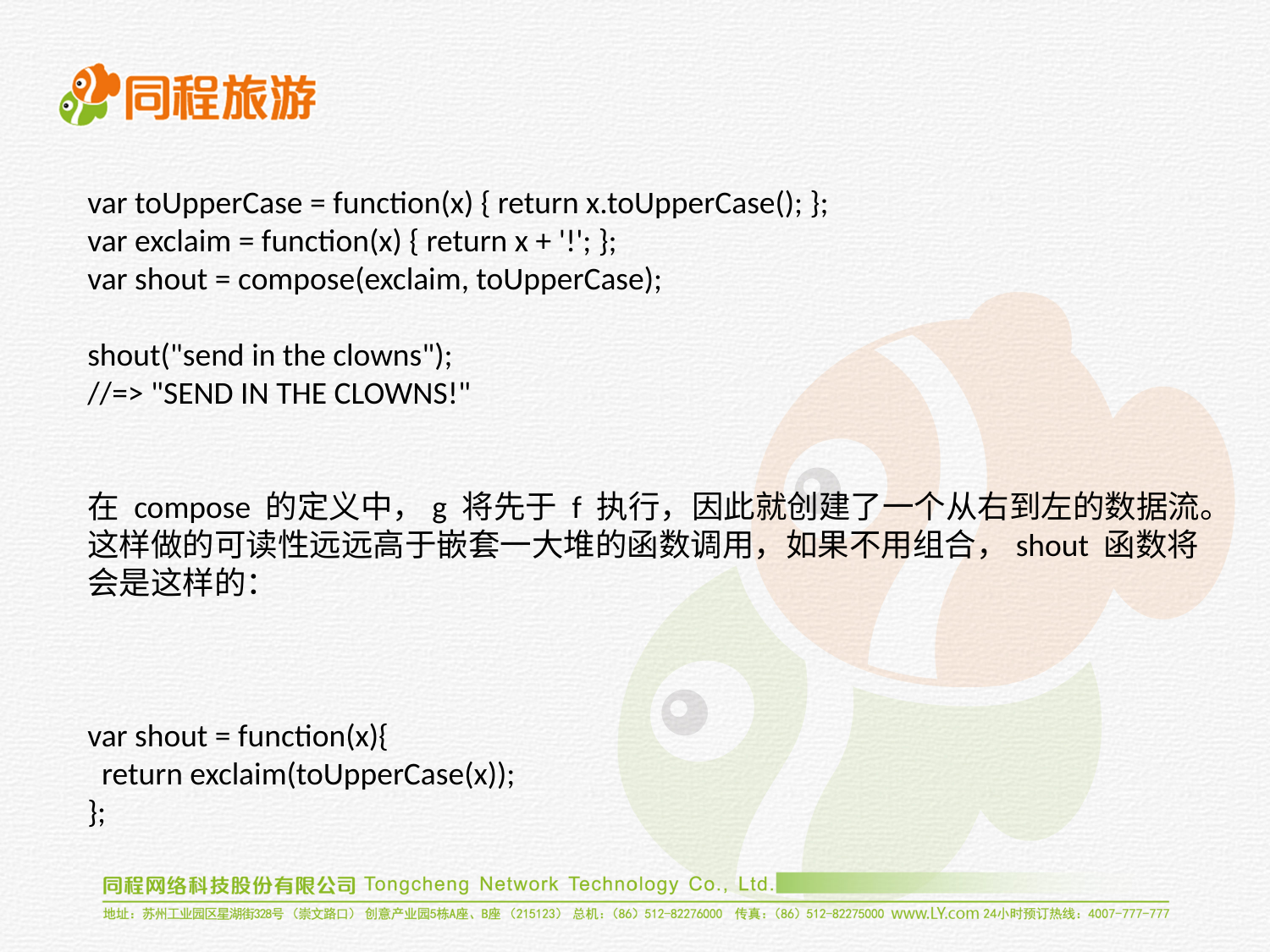

var toUpperCase = function(x) { return x.toUpperCase(); };
var exclaim = function(x) { return x + '!'; };
var shout = compose(exclaim, toUpperCase);

shout("send in the clowns");
//=> "SEND IN THE CLOWNS!"

在 compose 的定义中，g 将先于 f 执行，因此就创建了一个从右到左的数据流。这样做的可读性远远高于嵌套一大堆的函数调用，如果不用组合，shout 函数将会是这样的：

var shout = function(x){
  return exclaim(toUpperCase(x));
};